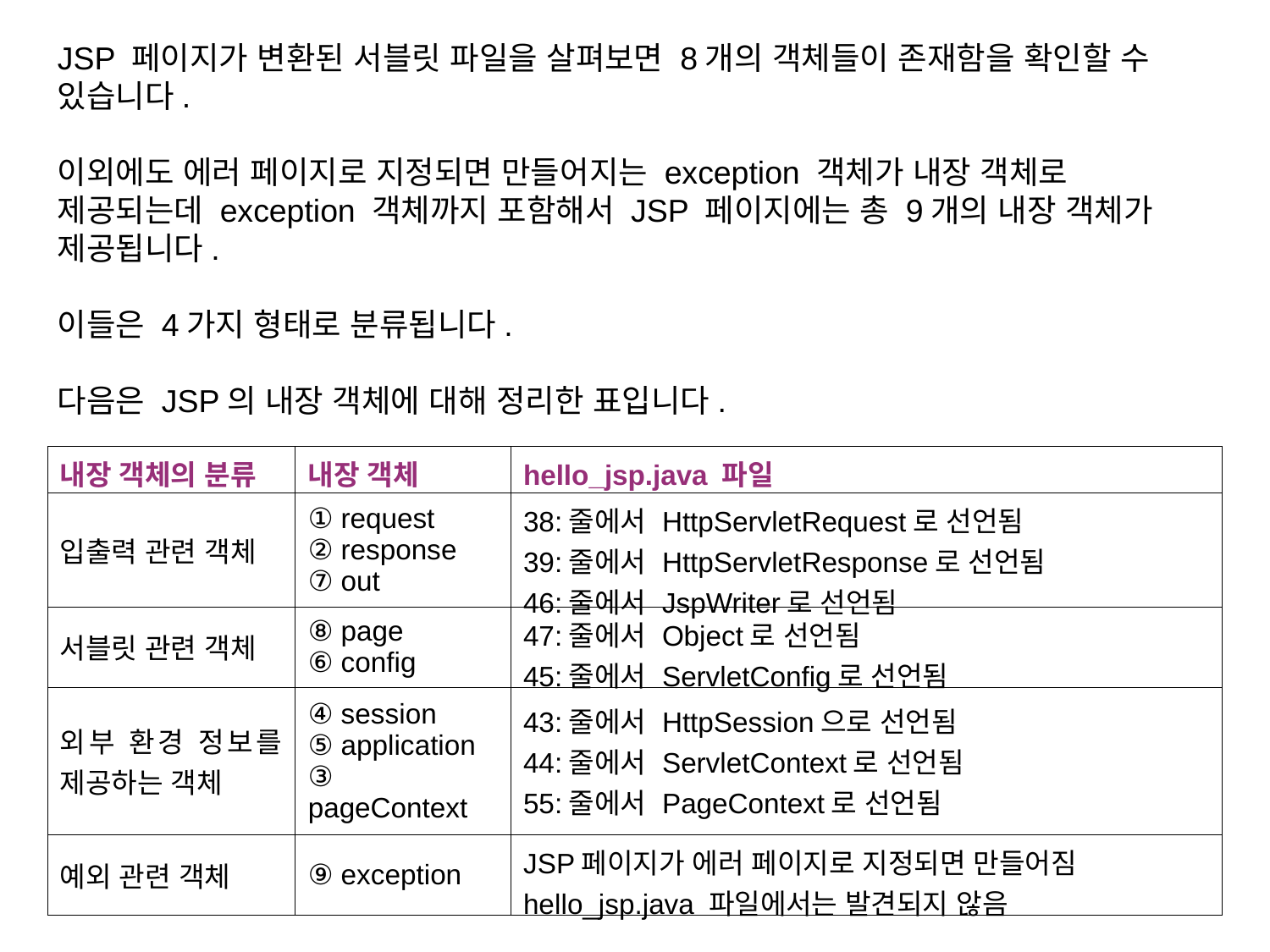

JSP 페이지가 변환된 서블릿 파일을 살펴보면 8개의 객체들이 존재함을 확인할 수 있습니다.

이외에도 에러 페이지로 지정되면 만들어지는 exception 객체가 내장 객체로 제공되는데 exception 객체까지 포함해서 JSP 페이지에는 총 9개의 내장 객체가 제공됩니다.

이들은 4가지 형태로 분류됩니다.

다음은 JSP의 내장 객체에 대해 정리한 표입니다.

| 내장 객체의 분류 | 내장 객체 | hello\_jsp.java 파일 |
| --- | --- | --- |
| 입출력 관련 객체 | ① request ② response ⑦ out | 38:줄에서 HttpServletRequest로 선언됨 39:줄에서 HttpServletResponse로 선언됨 46:줄에서 JspWriter로 선언됨 |
| 서블릿 관련 객체 | ⑧ page ⑥ config | 47:줄에서 Object로 선언됨 45:줄에서 ServletConfig로 선언됨 |
| 외부 환경 정보를 제공하는 객체 | ④ session ⑤ application ③ pageContext | 43:줄에서 HttpSession으로 선언됨 44:줄에서 ServletContext로 선언됨 55:줄에서 PageContext로 선언됨 |
| 예외 관련 객체 | ⑨ exception | JSP페이지가 에러 페이지로 지정되면 만들어짐 hello\_jsp.java 파일에서는 발견되지 않음 |